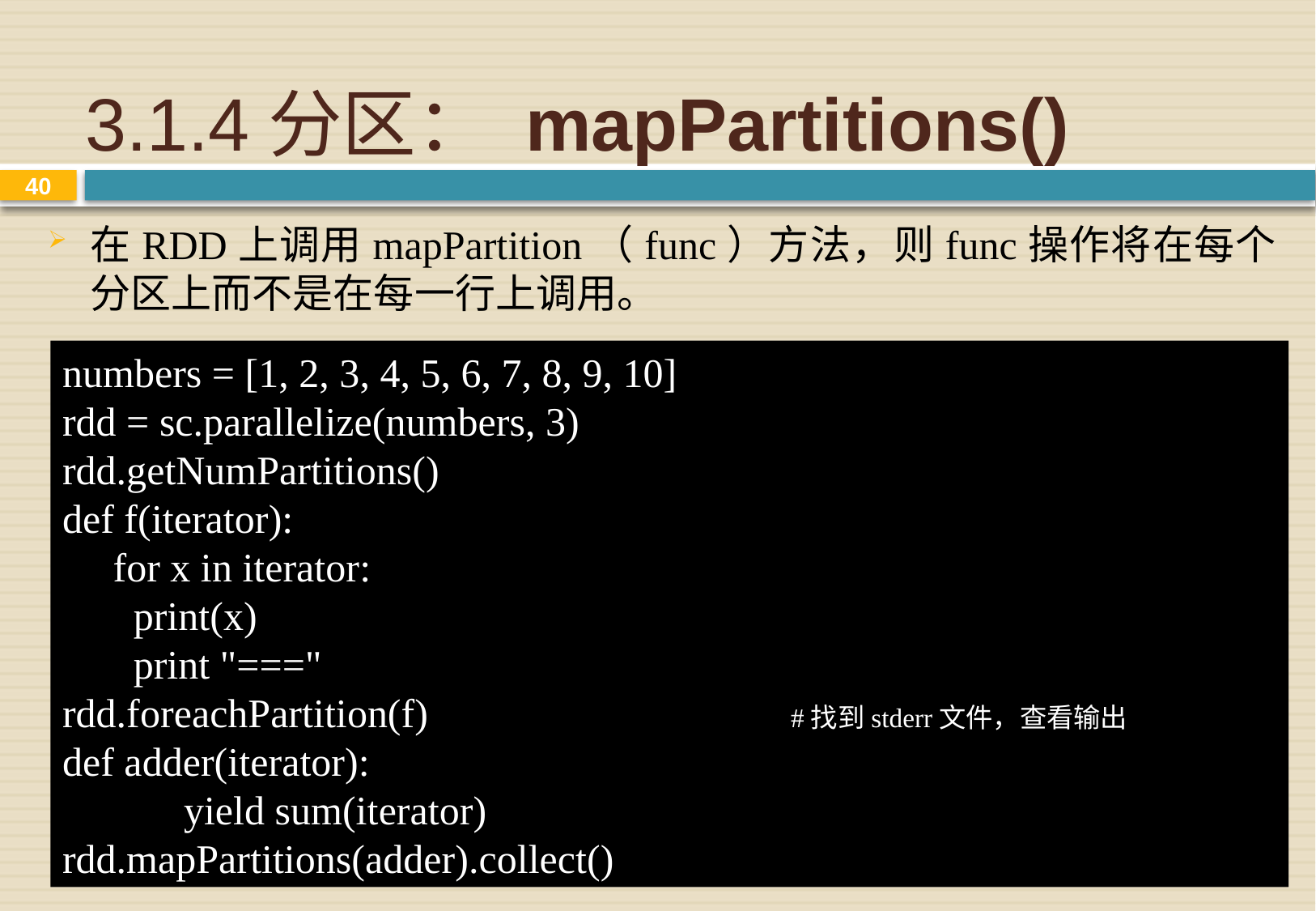

# 3.1.4分区： mapPartitions()
40
在RDD上调用mapPartition（func）方法，则func操作将在每个分区上而不是在每一行上调用。

numbers = [1, 2, 3, 4, 5, 6, 7, 8, 9, 10]
rdd = sc.parallelize(numbers, 3)
rdd.getNumPartitions()
def f(iterator):
     for x in iterator:
       print(x)
       print "==="
rdd.foreachPartition(f) 			#找到stderr文件，查看输出
def adder(iterator):
	yield sum(iterator)
rdd.mapPartitions(adder).collect()